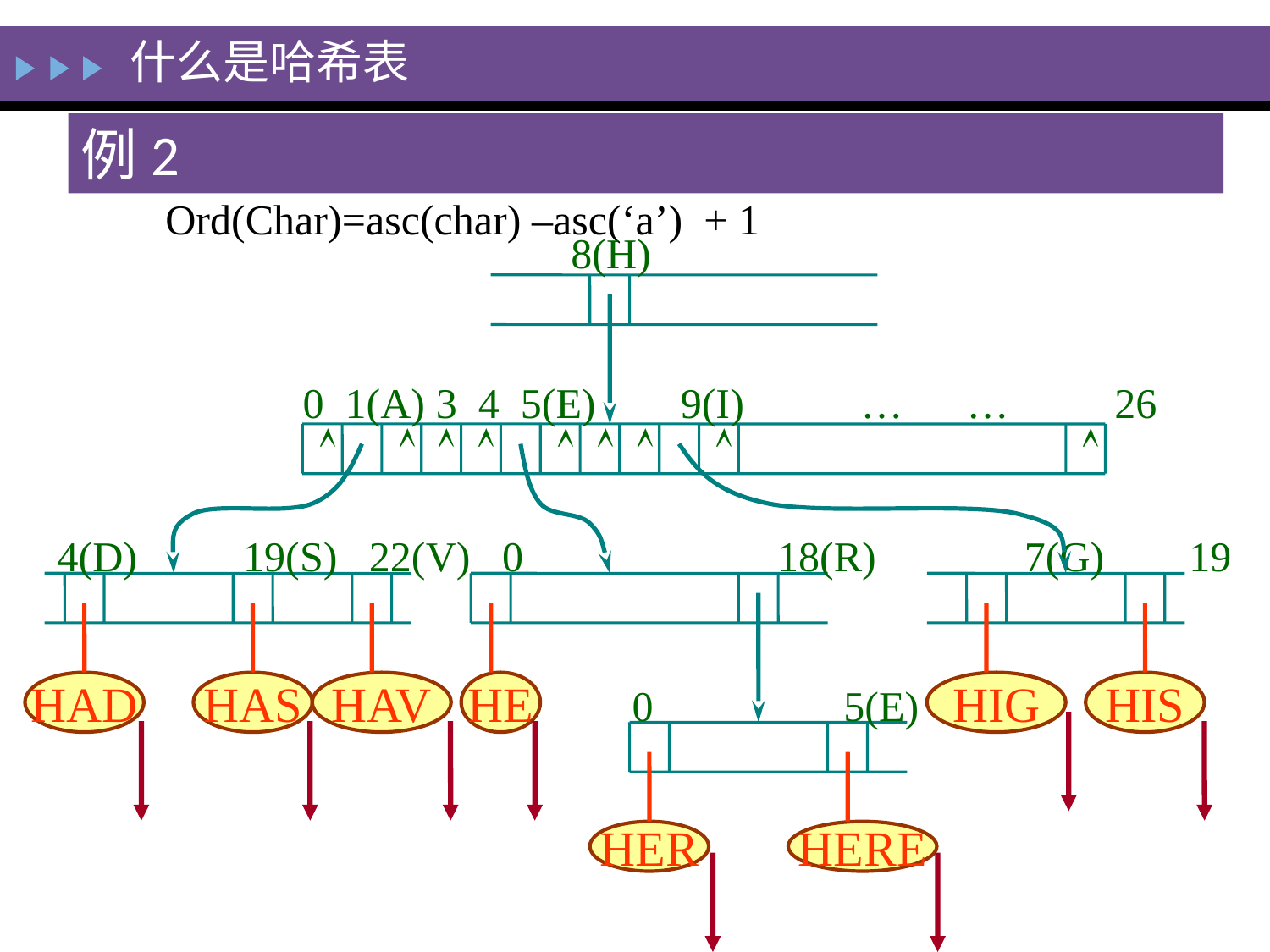

# 什么是哈希表
例2
 Ord(Char)=asc(char) –asc(‘a’)  + 1
8(H)

0  1(A) 3  4  5(E)        9(I)           …      …          26
∧
∧
∧
∧
∧
∧
∧
∧
∧

4(D)          19(S)   22(V)   0                        18(R)              7(G)        19

HAD
HAS
HAV
HE
0                  5(E)
HIG
HIS

HER
HERE